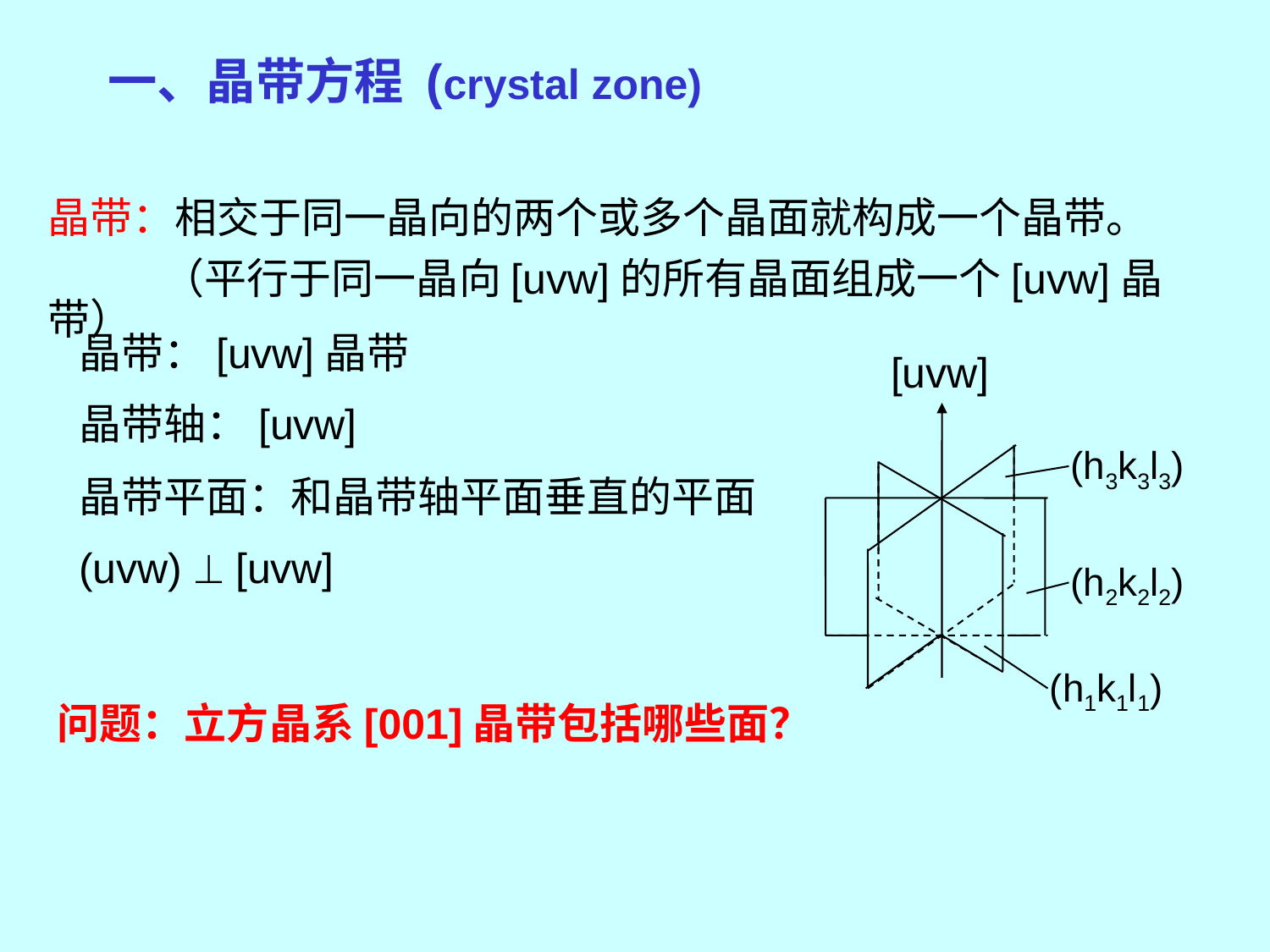

一、晶带方程 (crystal zone)
晶带：相交于同一晶向的两个或多个晶面就构成一个晶带。
           （平行于同一晶向[uvw]的所有晶面组成一个[uvw]晶带）
晶带：[uvw]晶带
晶带轴：[uvw]
晶带平面：和晶带轴平面垂直的平面
(uvw) ⊥ [uvw]
[uvw]

(h3k3l3)

(h2k2l2)

(h1k1l1)
问题：立方晶系[001]晶带包括哪些面？